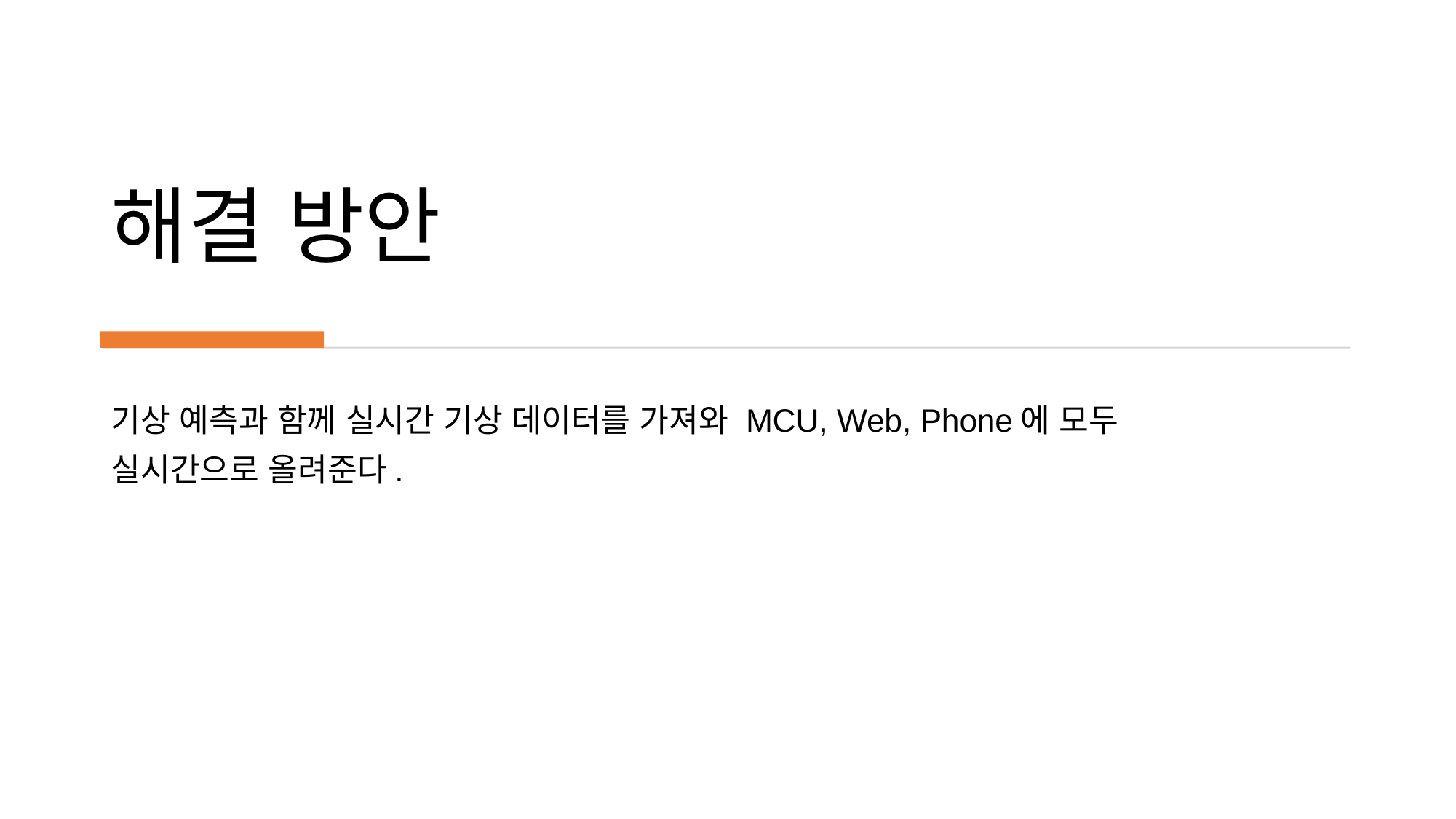

# 해결 방안

기상 예측과 함께 실시간 기상 데이터를 가져와 MCU, Web, Phone에 모두
실시간으로 올려준다.